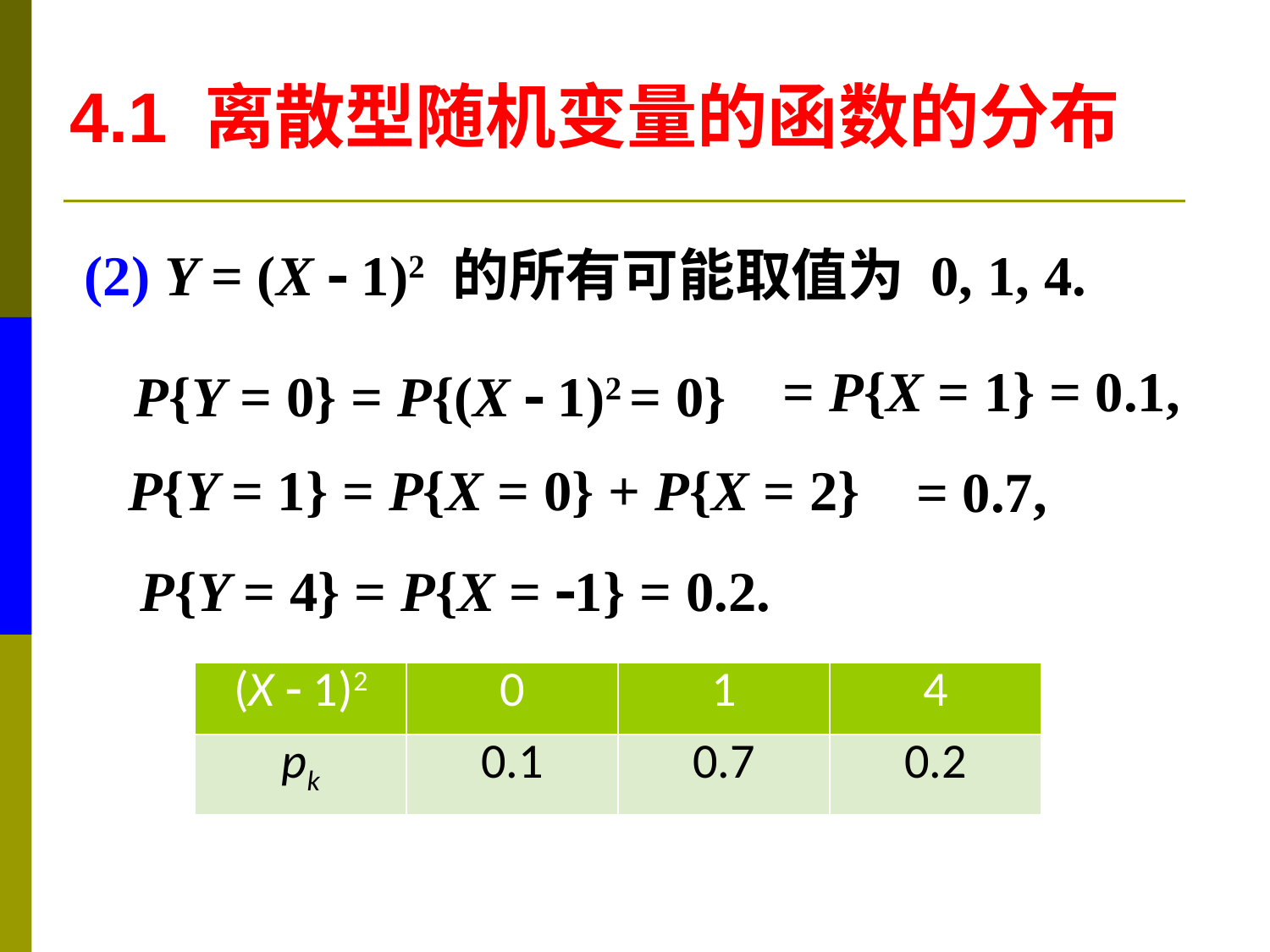

4.1 离散型随机变量的函数的分布
(2) Y = (X − 1)2 的所有可能取值为 0, 1, 4.
= P{X = 1} = 0.1,
P{Y = 0} = P{(X − 1)2 = 0}
P{Y = 1} = P{X = 0} + P{X = 2}
= 0.7,
P{Y = 4} = P{X = −1} = 0.2.
| (X − 1)2 | 0 | 1 | 4 |
| --- | --- | --- | --- |
| pk | 0.1 | 0.7 | 0.2 |